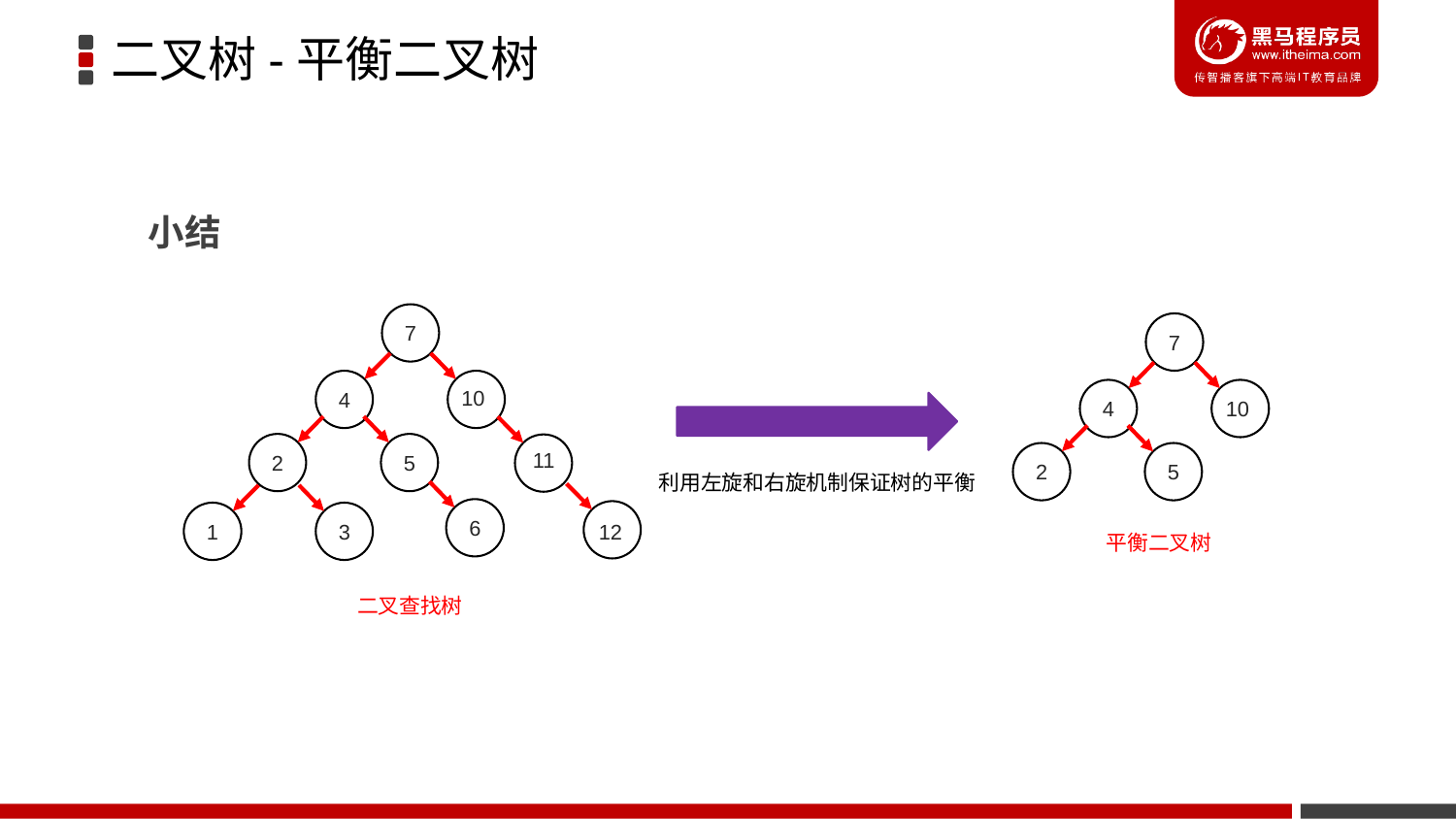

二叉树-平衡二叉树
小结
7
7
4

10
4

10

2
5

11
2
5
利用左旋和右旋机制保证树的平衡
6

1
3
12
平衡二叉树
二叉查找树